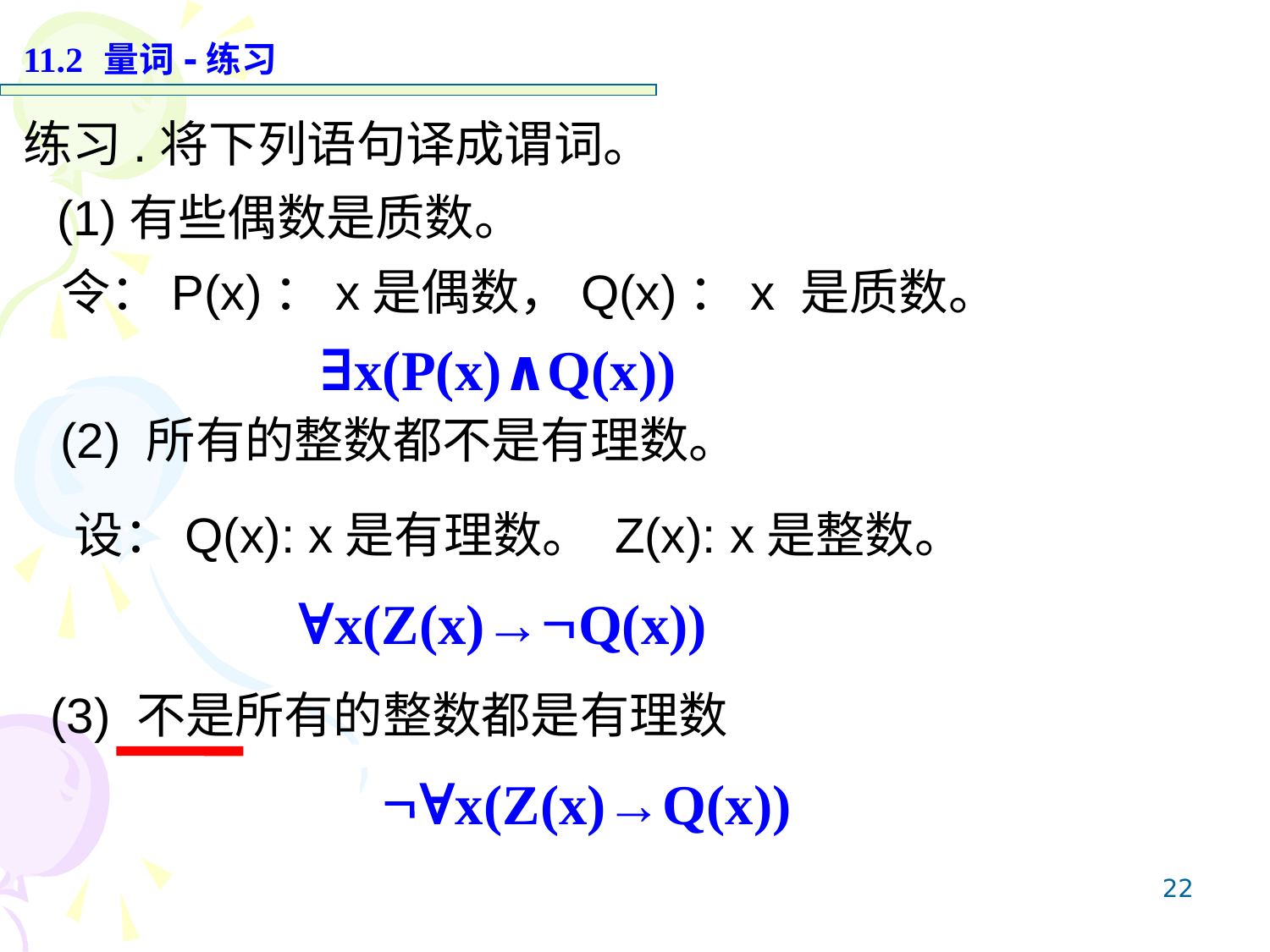

11.2 量词-练习

练习.将下列语句译成谓词。
(1)有些偶数是质数。
令：P(x)：x是偶数，Q(x)：x 是质数。
∃x(P(x)∧Q(x))
(2) 所有的整数都不是有理数。
 设：Q(x): x是有理数。 Z(x): x是整数。
∀x(Z(x)→¬Q(x))
(3) 不是所有的整数都是有理数

  ¬∀x(Z(x)→Q(x))
22